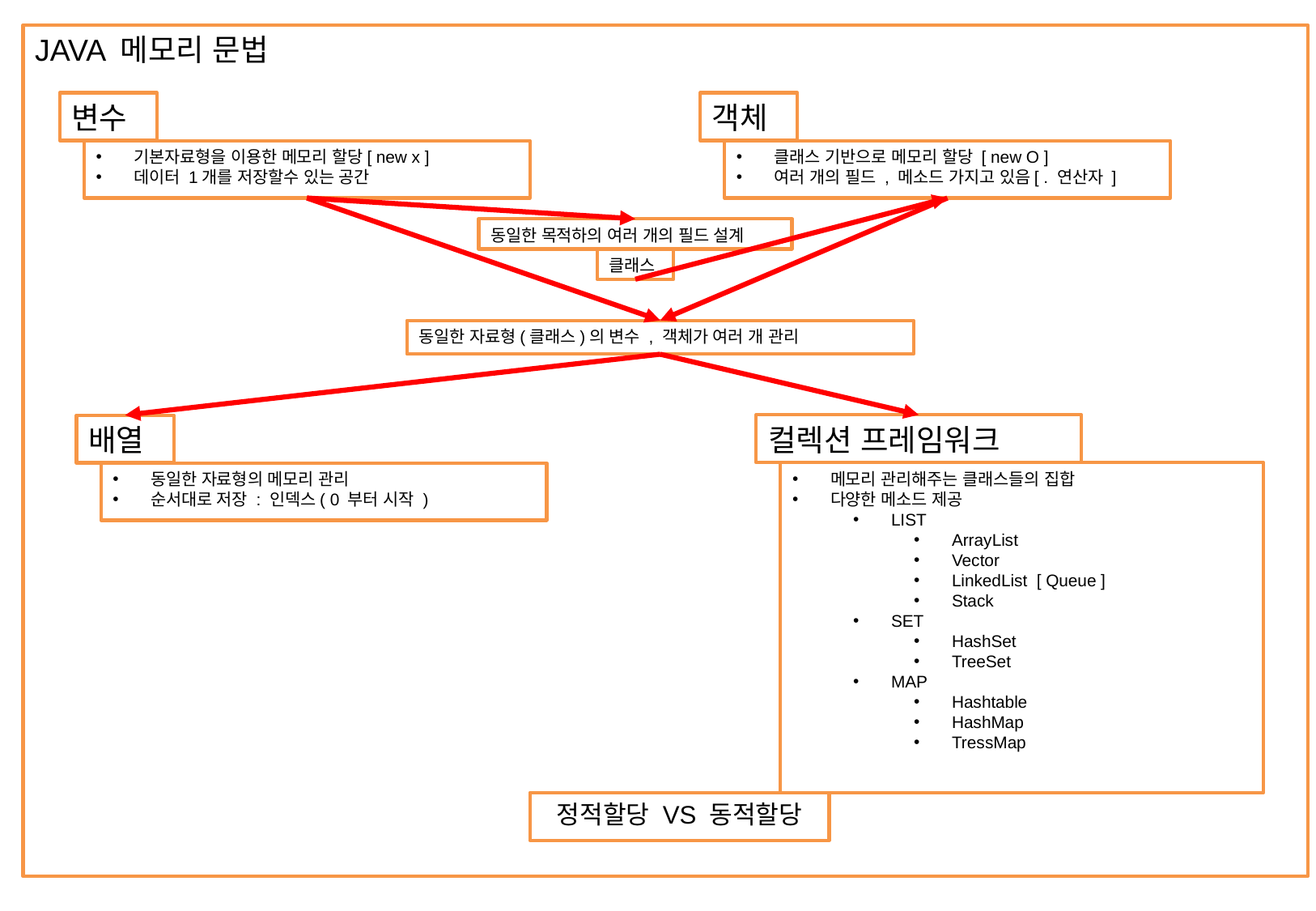

JAVA 메모리 문법
변수
객체
기본자료형을 이용한 메모리 할당[ new x ]
데이터 1개를 저장할수 있는 공간
클래스 기반으로 메모리 할당 [ new O ]
여러 개의 필드 , 메소드 가지고 있음[ . 연산자 ]

동일한 목적하의 여러 개의 필드 설계
클래스
동일한 자료형(클래스)의 변수 , 객체가 여러 개 관리
컬렉션 프레임워크
배열
메모리 관리해주는 클래스들의 집합
다양한 메소드 제공
LIST
ArrayList
Vector
LinkedList  [ Queue ]
Stack
SET
HashSet
TreeSet
MAP
Hashtable
HashMap
TressMap
동일한 자료형의 메모리 관리
순서대로 저장 : 인덱스( 0 부터 시작 )

정적할당 VS 동적할당